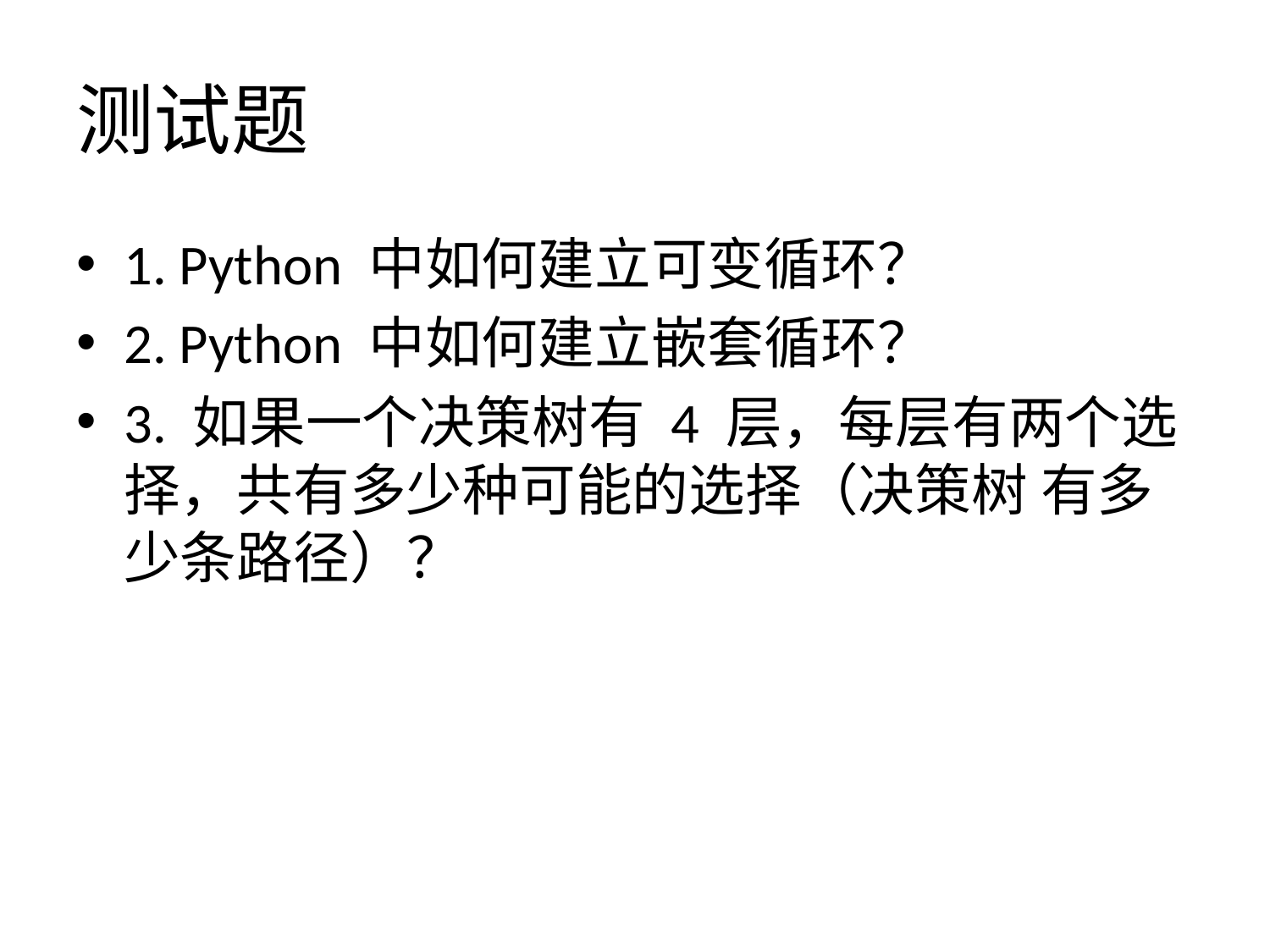

# 测试题
1. Python 中如何建立可变循环？
2. Python 中如何建立嵌套循环？
3. 如果一个决策树有 4 层，每层有两个选择，共有多少种可能的选择（决策树 有多少条路径）？